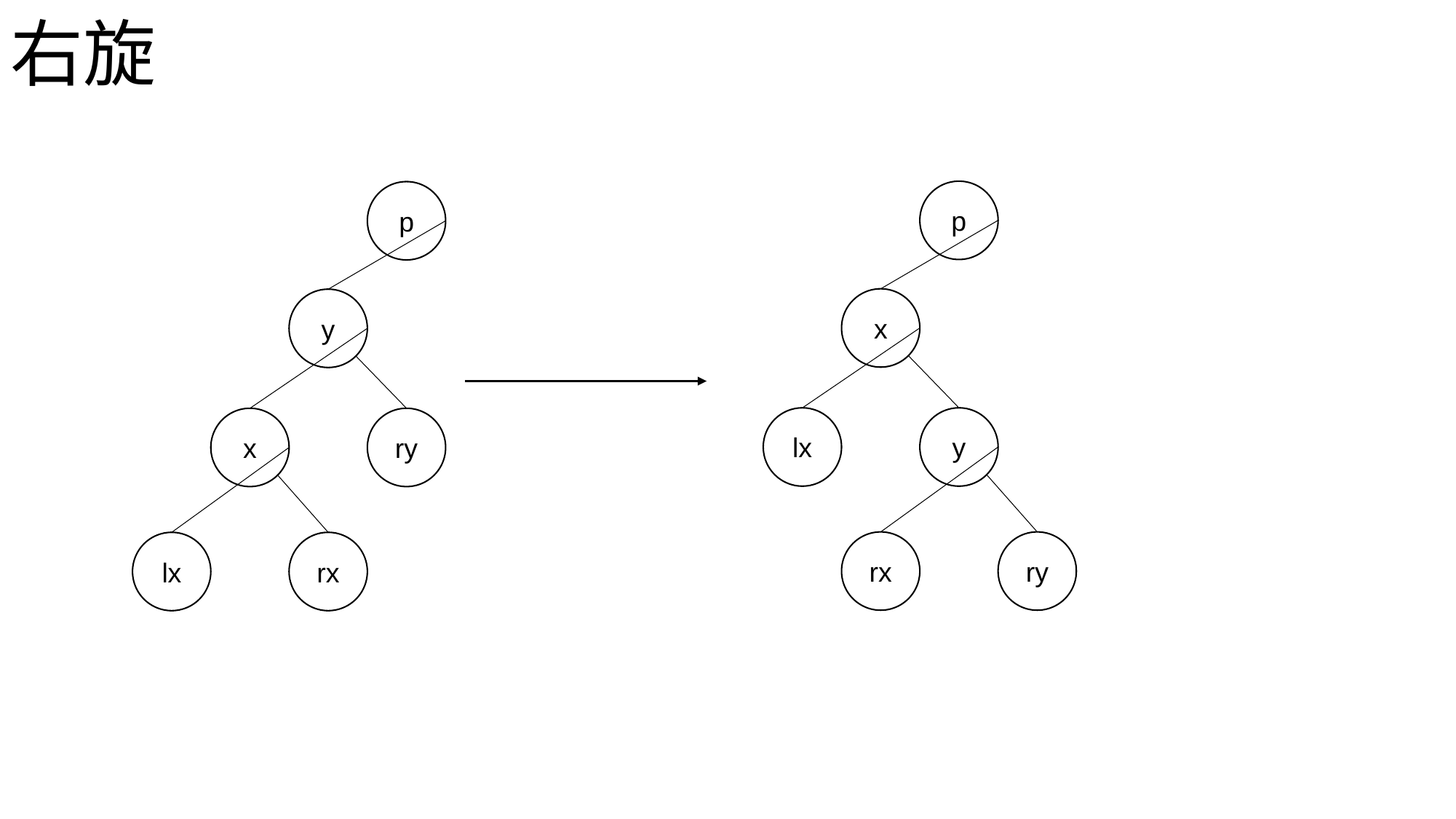

右旋
p
x
y
lx
rx
ry
p
y
ry
x
lx
rx